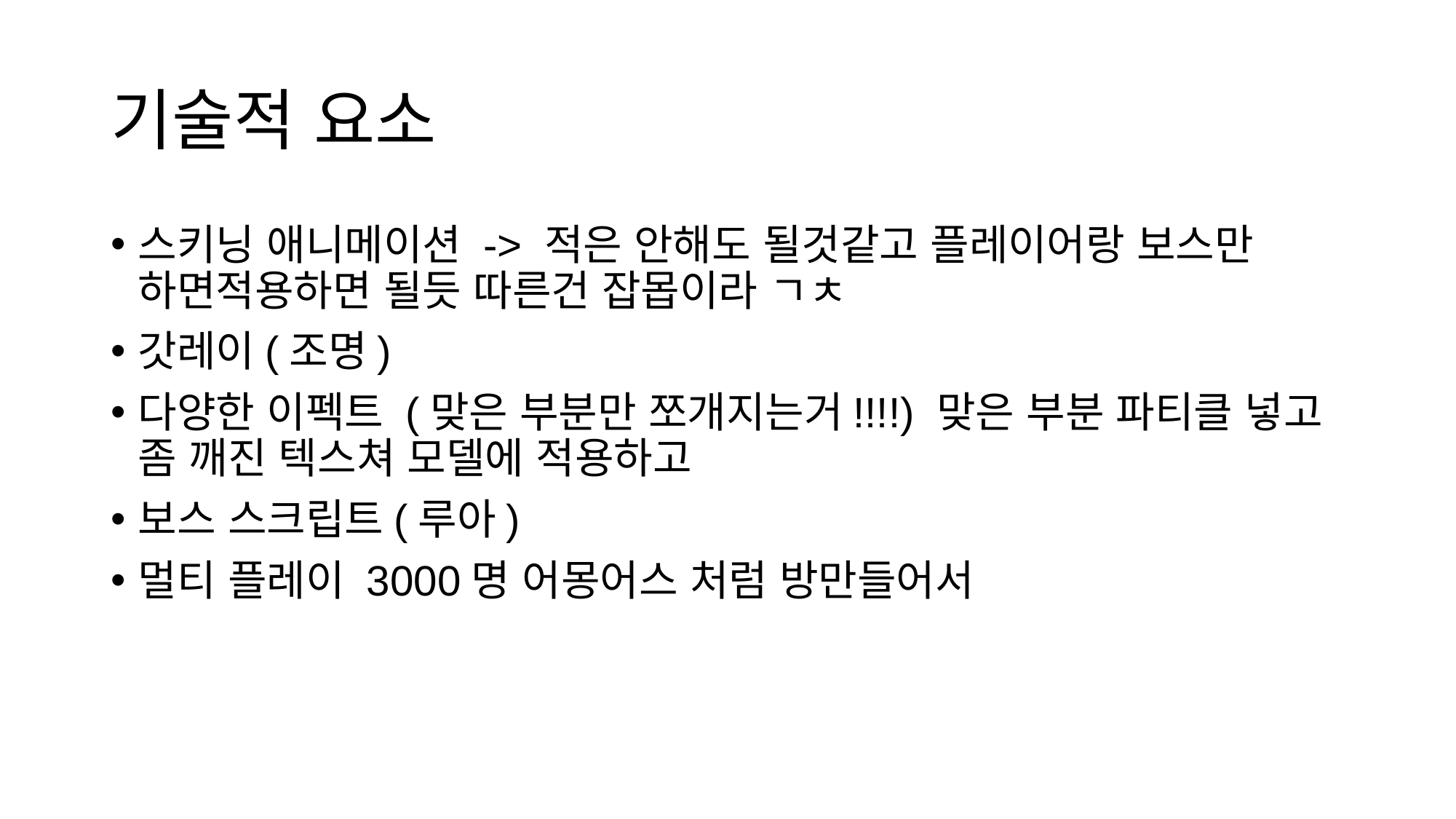

# 기술적 요소
스키닝 애니메이션 -> 적은 안해도 될것같고 플레이어랑 보스만 하면적용하면 될듯 따른건 잡몹이라 ㄱㅊ
갓레이(조명)
다양한 이펙트 (맞은 부분만 쪼개지는거!!!!) 맞은 부분 파티클 넣고 좀 깨진 텍스쳐 모델에 적용하고
보스 스크립트(루아)
멀티 플레이 3000명 어몽어스 처럼 방만들어서